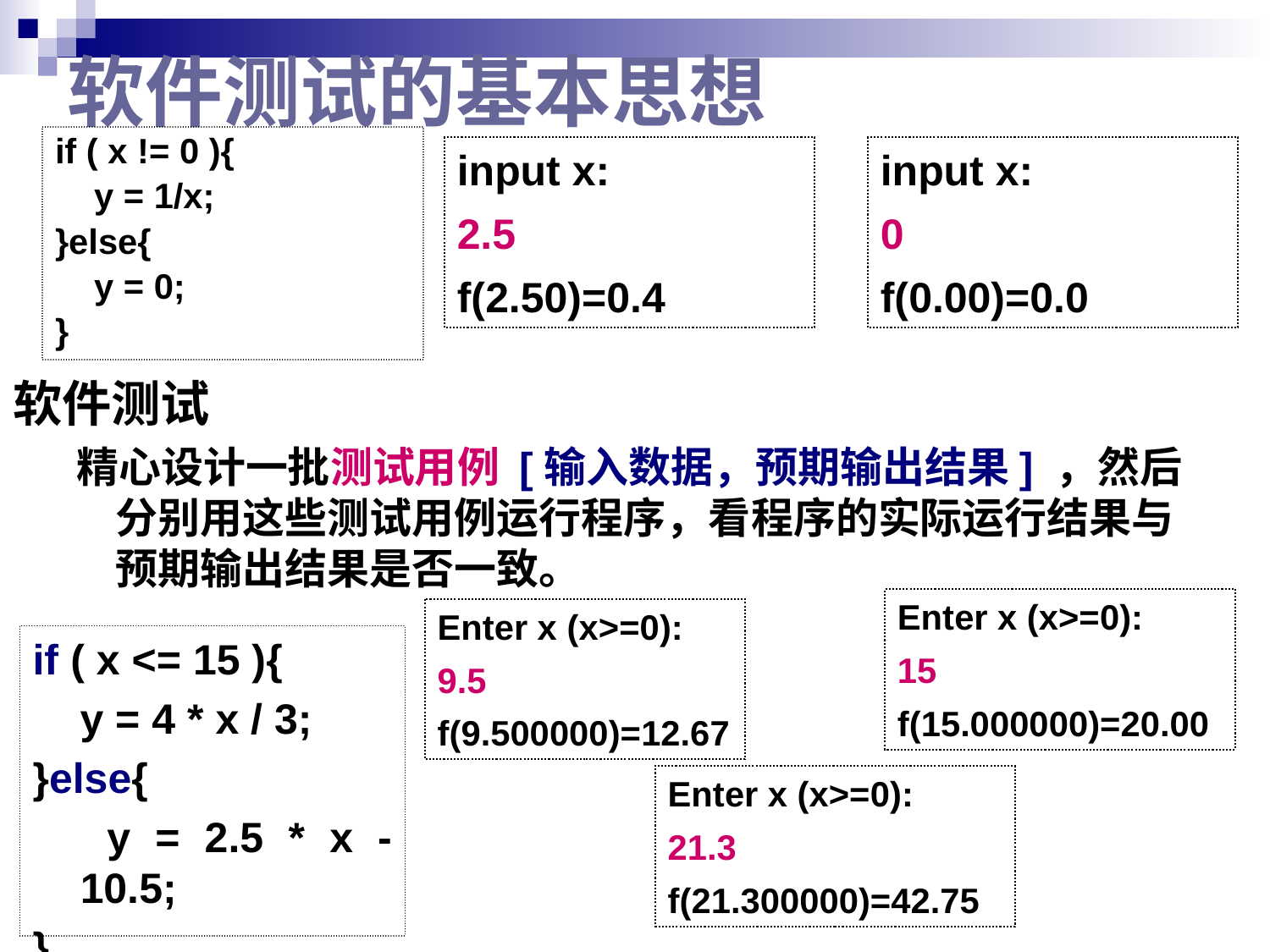

# 软件测试的基本思想
if ( x != 0 ){
    y = 1/x;
}else{
    y = 0;
}
input x:
2.5
f(2.50)=0.4
input x:
0
f(0.00)=0.0
软件测试
精心设计一批测试用例 [输入数据，预期输出结果] ，然后分别用这些测试用例运行程序，看程序的实际运行结果与预期输出结果是否一致。
Enter x (x>=0):
15
f(15.000000)=20.00
Enter x (x>=0):
9.5
f(9.500000)=12.67
if ( x <= 15 ){
    y = 4 * x / 3;
}else{
   y = 2.5 * x - 10.5;
}
Enter x (x>=0):
21.3
f(21.300000)=42.75